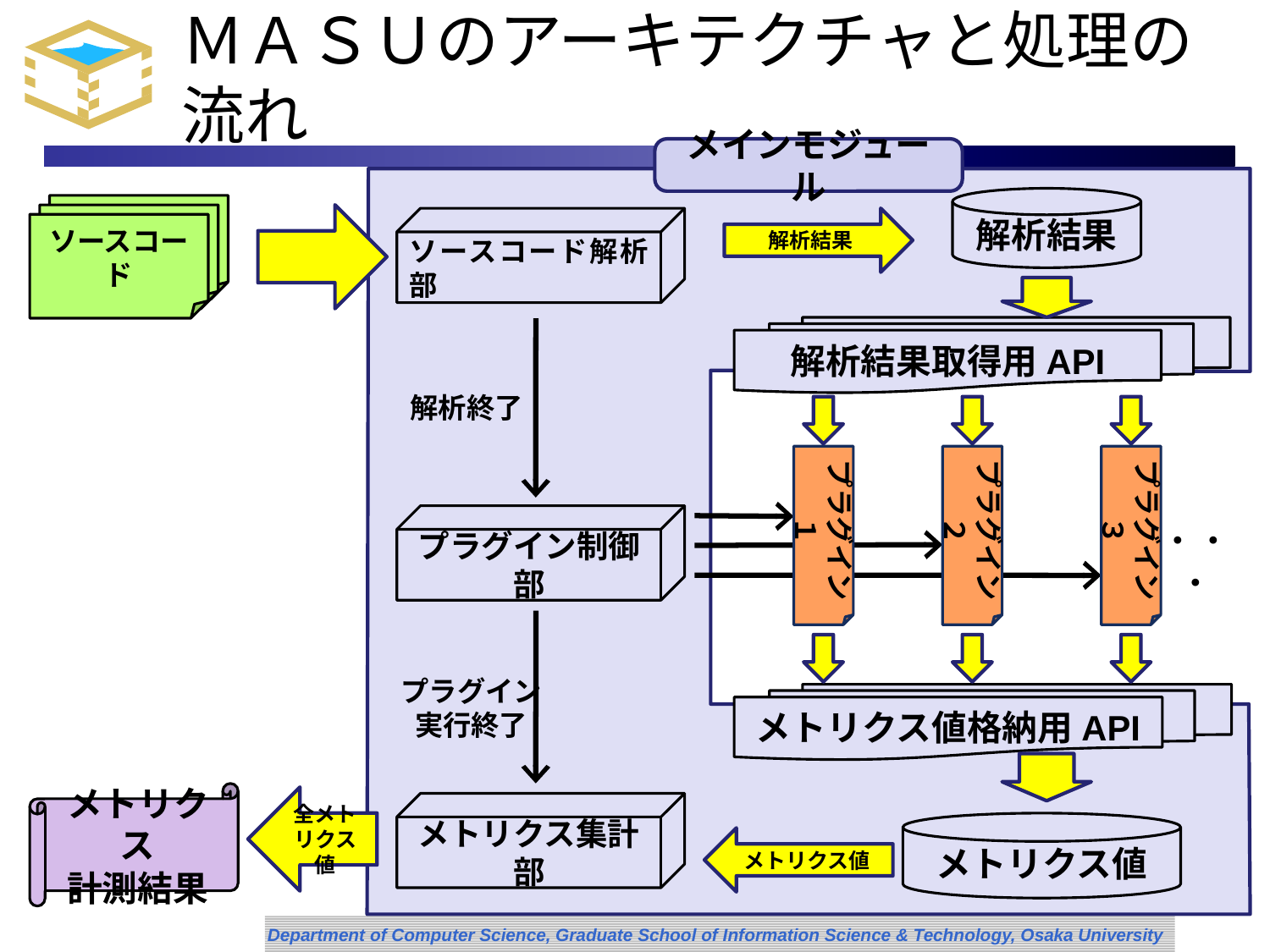

# ＭＡＳＵのアーキテクチャと処理の流れ
メインモジュール
ふぇｆｄ
解析結果

ソースコード

ソースコード解析部
解析結果

解析結果取得用API
解析終了

プラグイン１
プラグイン２
プラグイン３
プラグイン制御部
・・・

プラグイン
実行終了
メトリクス値格納用API

メトリクス
計測結果
全メトリクス値
メトリクス集計部
メトリクス値
メトリクス値